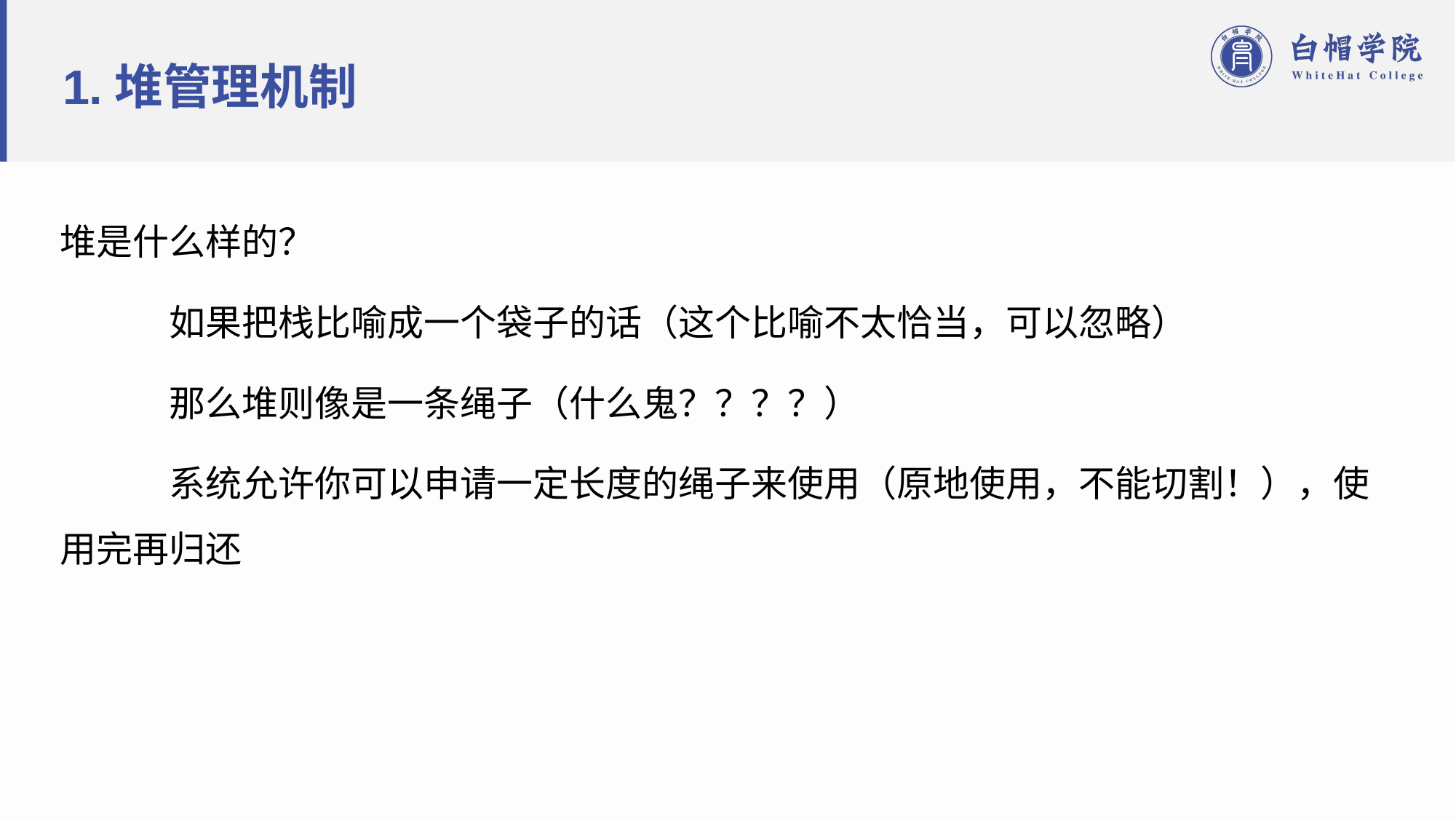

# 1.堆管理机制
堆是什么样的？
	如果把栈比喻成一个袋子的话（这个比喻不太恰当，可以忽略）
	那么堆则像是一条绳子（什么鬼？？？？）
	系统允许你可以申请一定长度的绳子来使用（原地使用，不能切割！），使用完再归还